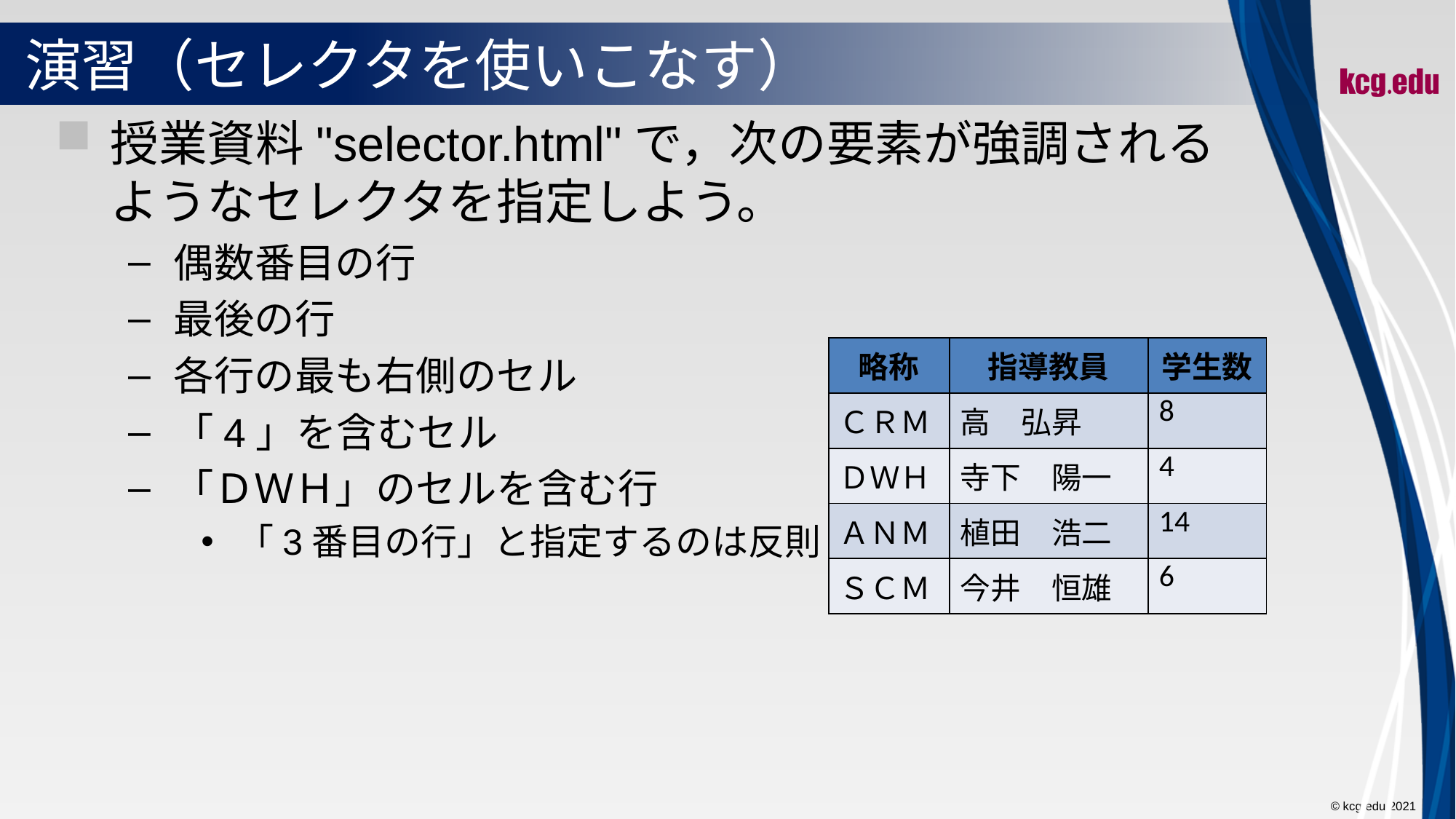

# 演習（セレクタを使いこなす）
授業資料"selector.html"で，次の要素が強調されるようなセレクタを指定しよう。
偶数番目の行
最後の行
各行の最も右側のセル
「4」を含むセル
「ＤＷＨ」のセルを含む行
「3番目の行」と指定するのは反則

| 略称 | 指導教員 | 学生数 |
| --- | --- | --- |
| ＣＲＭ | 高　弘昇 | 8 |
| ＤＷＨ | 寺下　陽一 | 4 |
| ＡＮＭ | 植田　浩二 | 14 |
| ＳＣＭ | 今井　恒雄 | 6 |